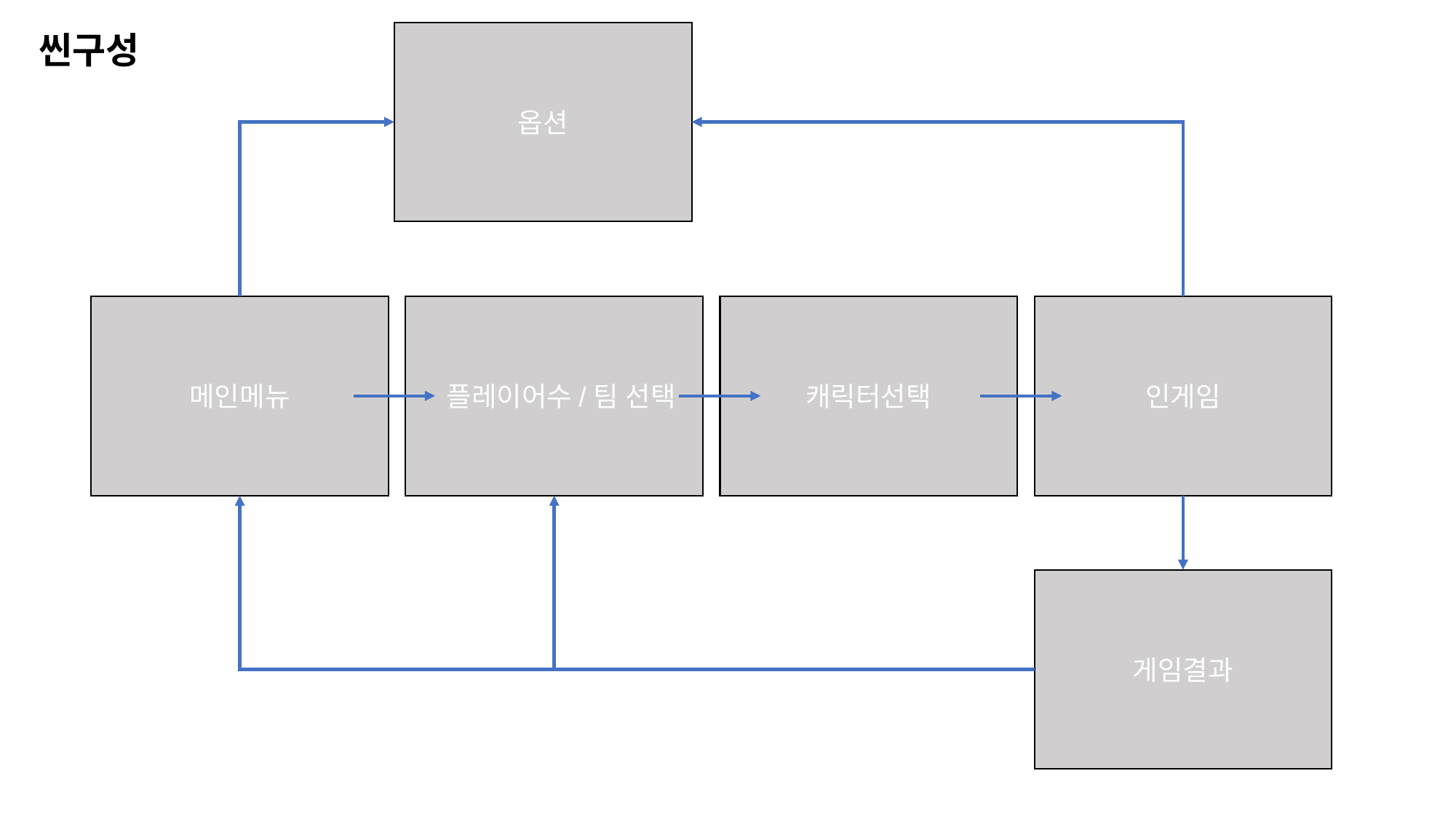

씬구성
옵션
메인메뉴
 플레이어수/팀 선택
캐릭터선택
인게임
게임결과